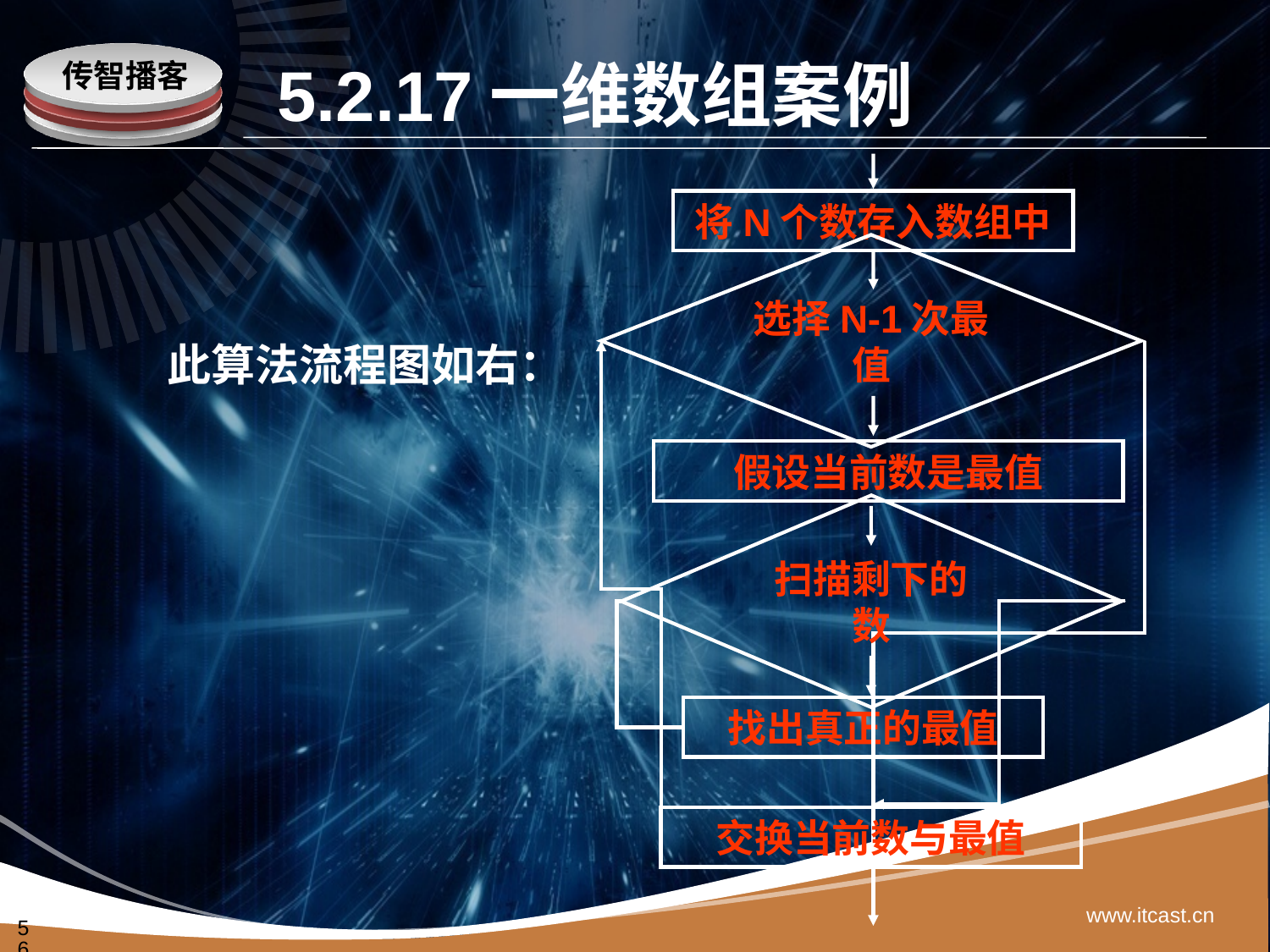

# 5.2.17一维数组案例

将N个数存入数组中

选择N-1次最值

假设当前数是最值

扫描剩下的数

找出真正的最值
交换当前数与最值
此算法流程图如右：
www.itcast.cn
56